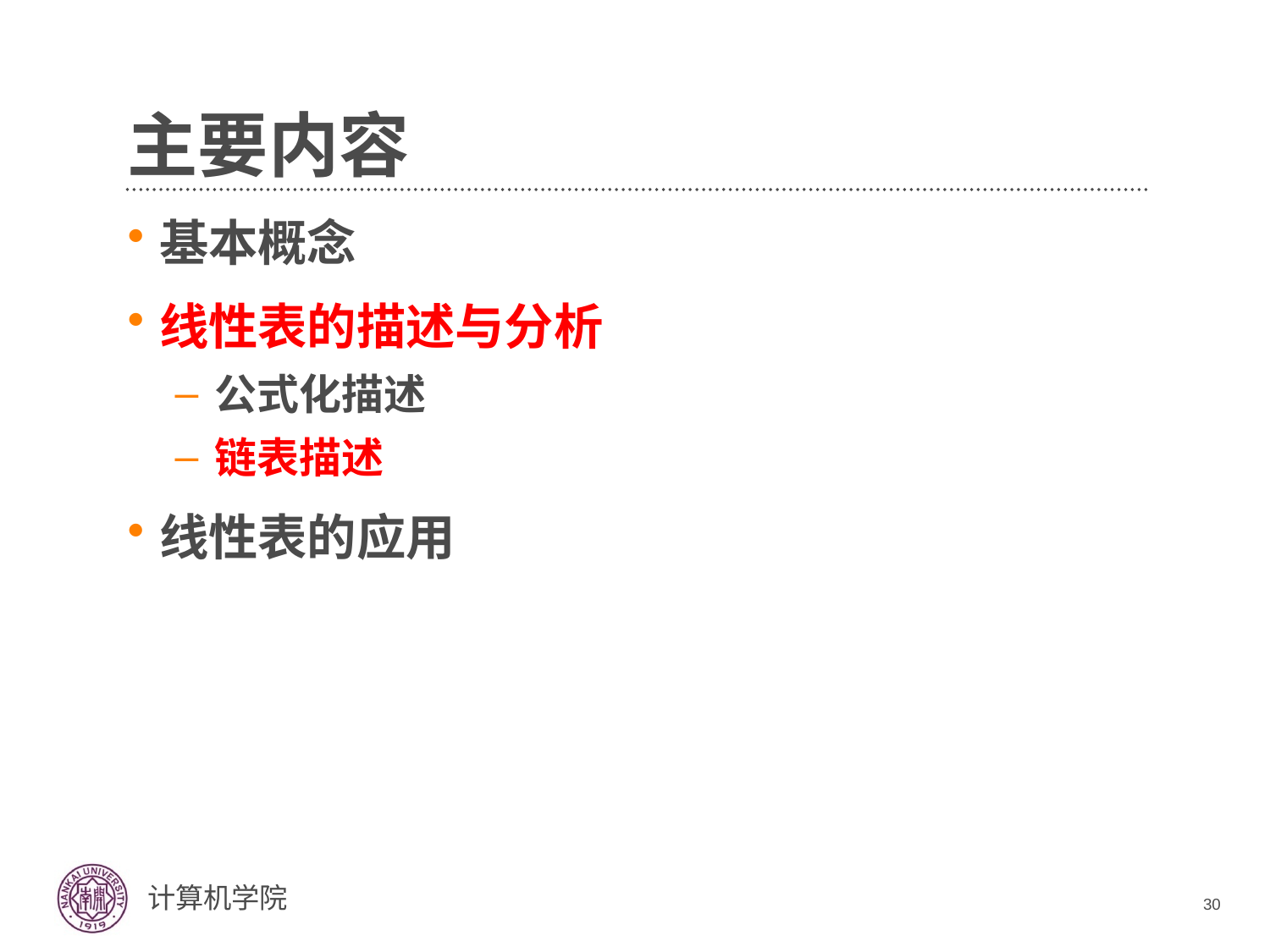

# 主要内容
基本概念
线性表的描述与分析
公式化描述
链表描述
线性表的应用
30